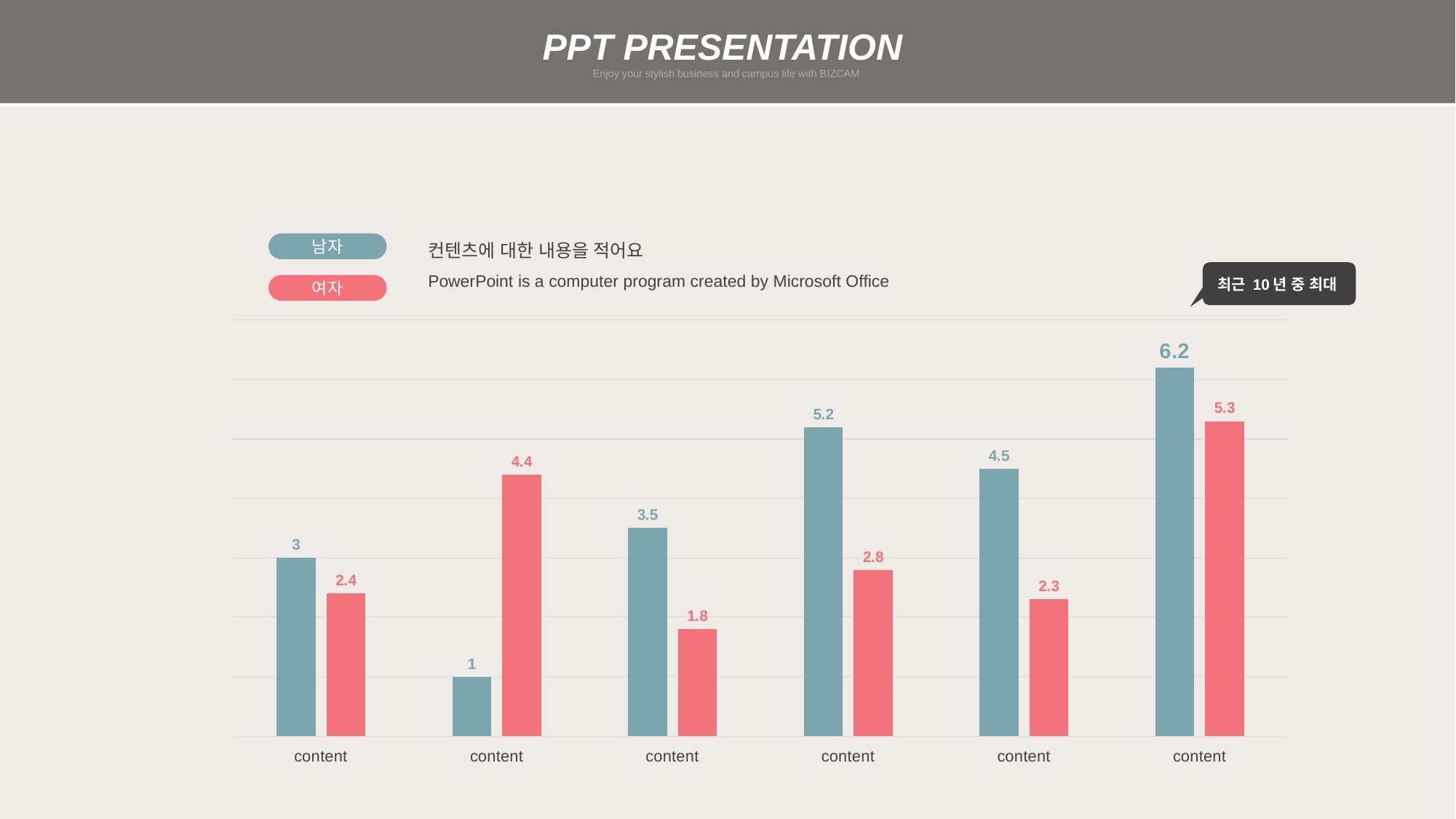

PPT PRESENTATION
Enjoy your stylish business and campus life with BIZCAM
컨텐츠에 대한 내용을 적어요
PowerPoint is a computer program created by Microsoft Office
남자
최근 10년 중 최대
여자

### Chart

| Category | 계열 1 | 계열 2 |
|---|---|---|
| content | 3.0 | 2.4 |
| content | 1.0 | 4.4 |
| content | 3.5 | 1.8 |
| content | 5.2 | 2.8 |
| content | 4.5 | 2.3 |
| content | 6.2 | 5.3 |